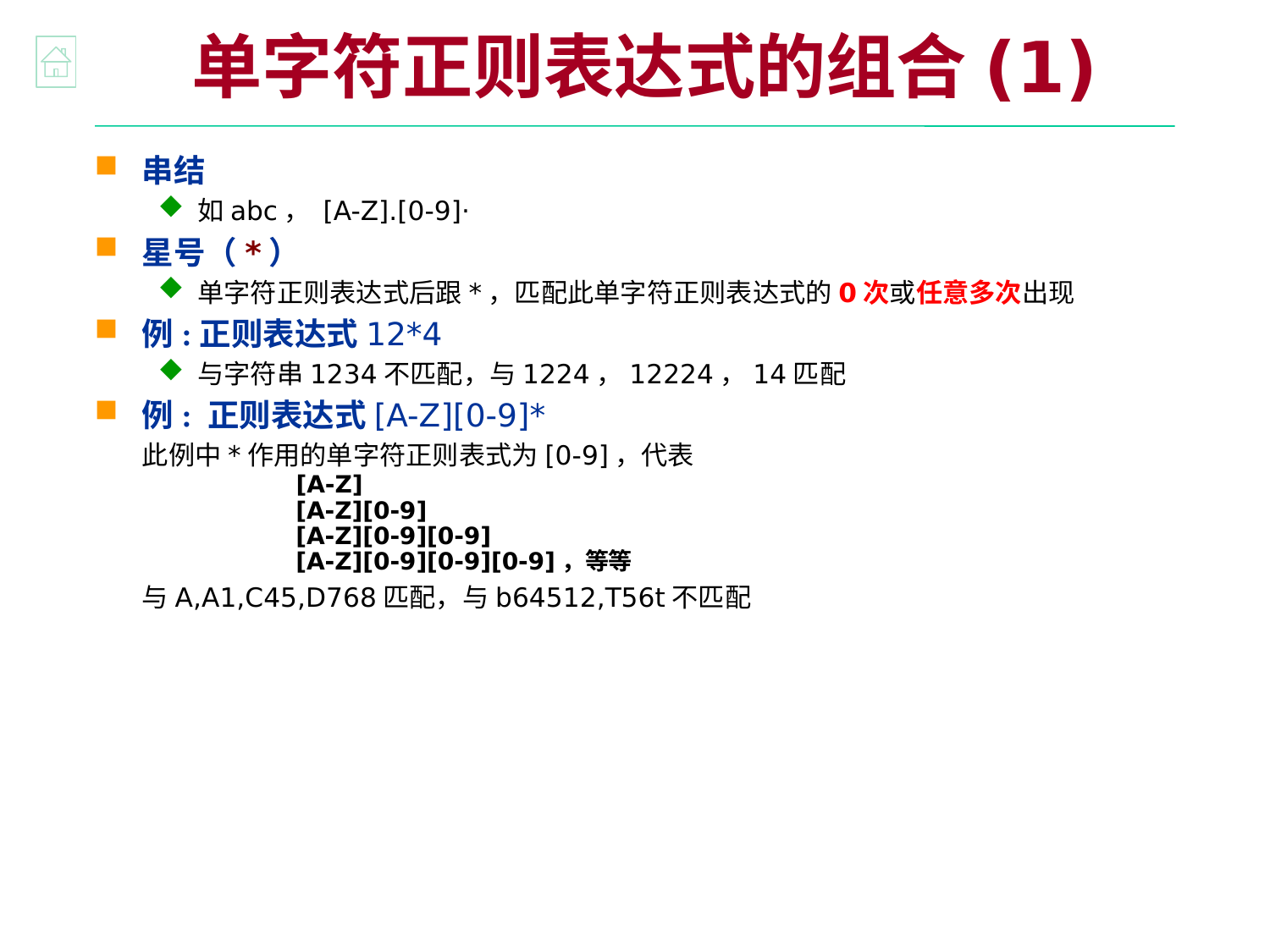

单字符正则表达式的组合(1)

串结
如abc， [A-Z].[0-9]·
星号（*）
单字符正则表达式后跟*，匹配此单字符正则表达式的0次或任意多次出现
例:正则表达式12*4
与字符串1234不匹配，与1224，12224，14匹配
例: 正则表达式[A-Z][0-9]*
此例中*作用的单字符正则表式为[0-9]，代表
        [A-Z]
         [A-Z][0-9]
         [A-Z][0-9][0-9]
         [A-Z][0-9][0-9][0-9]，等等
与A,A1,C45,D768匹配，与b64512,T56t不匹配